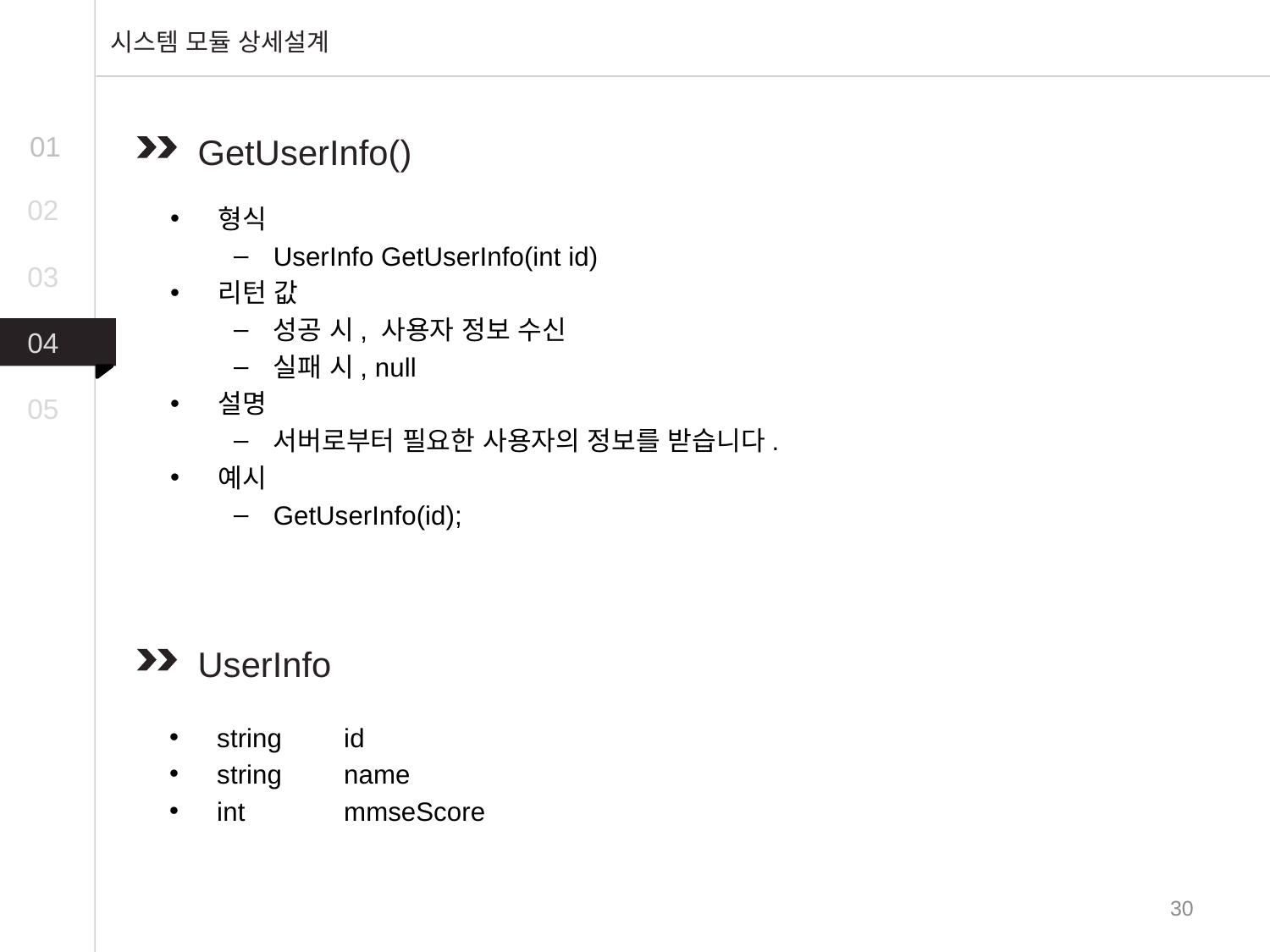

시스템 모듈 상세설계
01
GetUserInfo()

02
형식
UserInfo GetUserInfo(int id)
리턴 값
성공 시, 사용자 정보 수신
실패 시, null
설명
서버로부터 필요한 사용자의 정보를 받습니다.
예시
GetUserInfo(id);
03

04

05
UserInfo

string	id
string	name
int	mmseScore
30